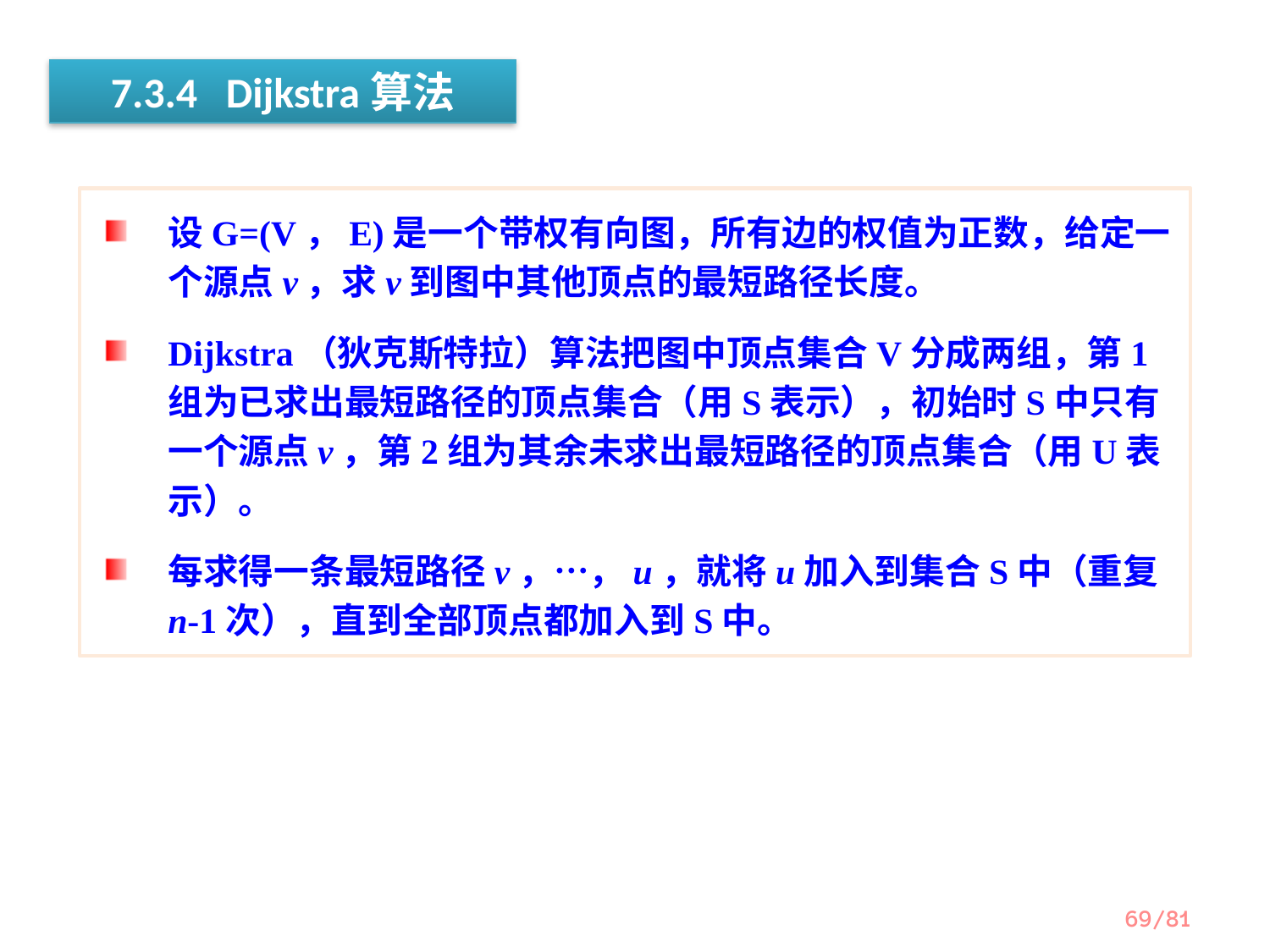

7.3.4   Dijkstra算法
设G=(V，E)是一个带权有向图，所有边的权值为正数，给定一个源点v，求v到图中其他顶点的最短路径长度。
Dijkstra（狄克斯特拉）算法把图中顶点集合V分成两组，第1组为已求出最短路径的顶点集合（用S表示），初始时S中只有一个源点v，第2组为其余未求出最短路径的顶点集合（用U表示）。
每求得一条最短路径v，…，u，就将u加入到集合S中（重复n-1次），直到全部顶点都加入到S中。
69/81